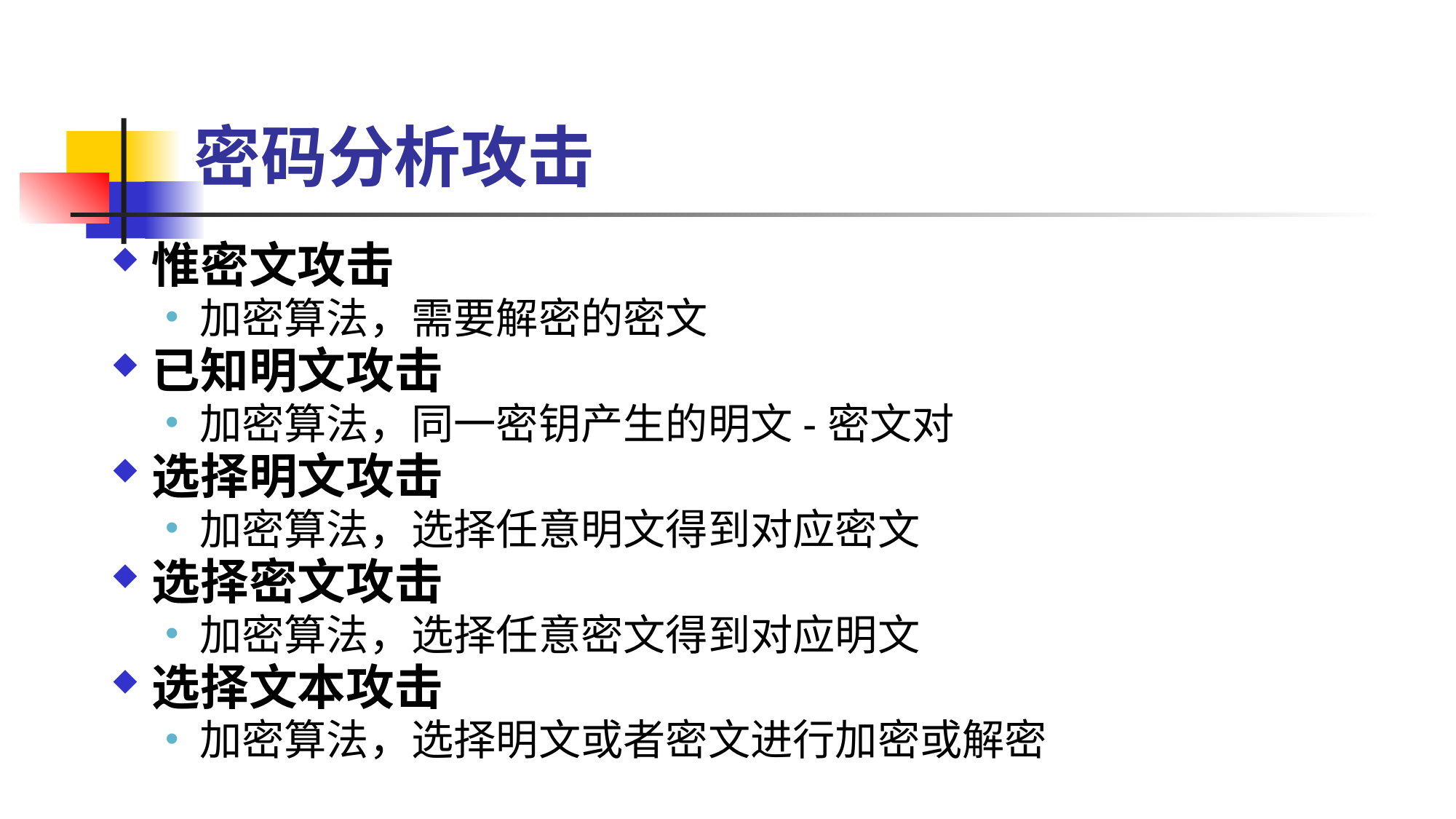

# 密码分析攻击
惟密文攻击
加密算法，需要解密的密文
已知明文攻击
加密算法，同一密钥产生的明文-密文对
选择明文攻击
加密算法，选择任意明文得到对应密文
选择密文攻击
加密算法，选择任意密文得到对应明文
选择文本攻击
加密算法，选择明文或者密文进行加密或解密